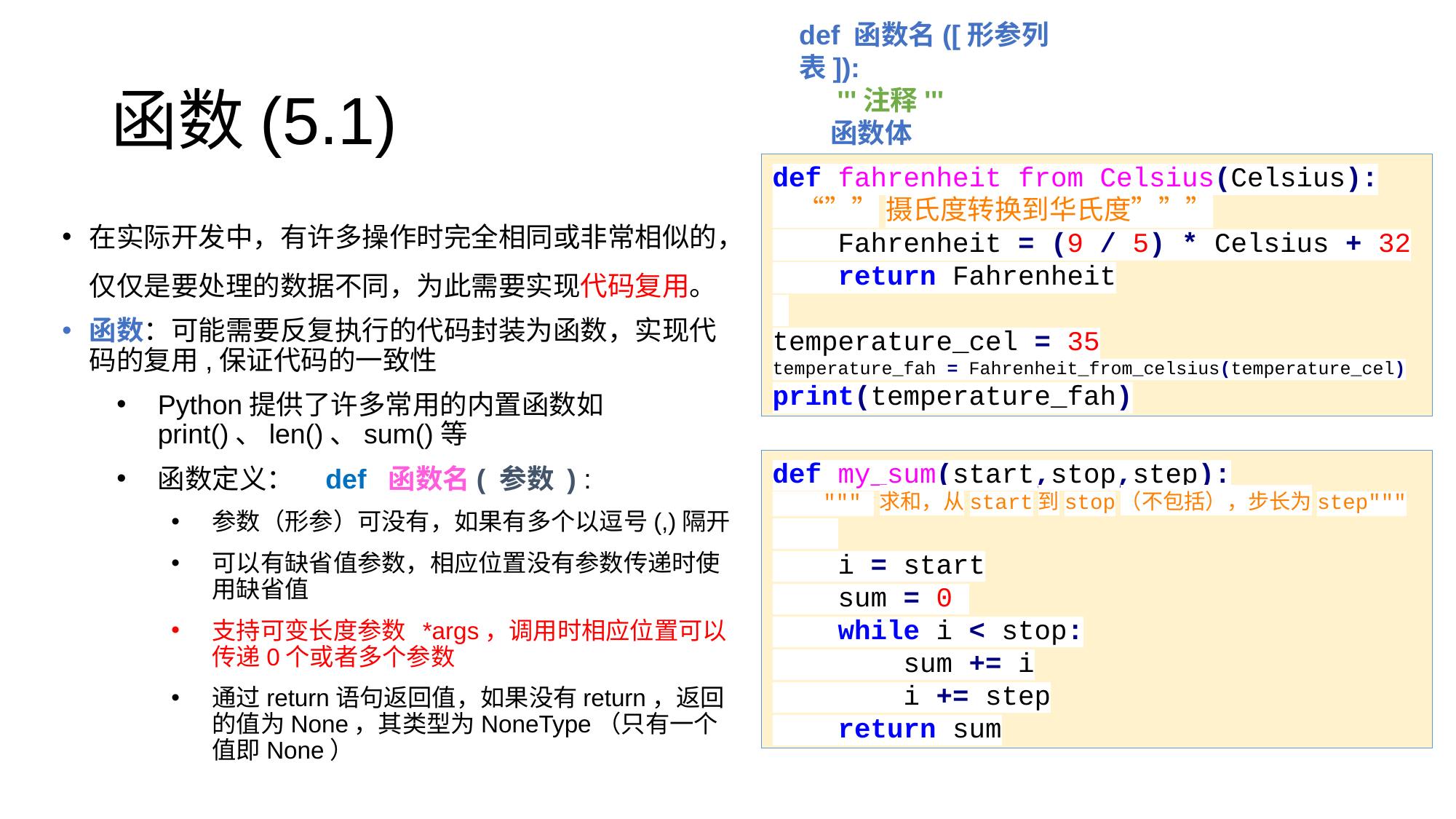

def 函数名([形参列表]):
     '''注释'''
    函数体
# 函数(5.1)
def fahrenheit_from_Celsius(Celsius):
    “””摄氏度转换到华氏度”””
    Fahrenheit = (9 / 5) * Celsius + 32
    return Fahrenheit

temperature_cel = 35
temperature_fah = Fahrenheit_from_celsius(temperature_cel)
print(temperature_fah)
在实际开发中，有许多操作时完全相同或非常相似的，仅仅是要处理的数据不同，为此需要实现代码复用。
函数：可能需要反复执行的代码封装为函数，实现代码的复用,保证代码的一致性
Python提供了许多常用的内置函数如print()、len()、sum()等
函数定义：    def  函数名( 参数 ) :
参数（形参）可没有，如果有多个以逗号(,)隔开
可以有缺省值参数，相应位置没有参数传递时使用缺省值
支持可变长度参数  *args，调用时相应位置可以传递0个或者多个参数
通过return语句返回值，如果没有return，返回的值为None，其类型为NoneType（只有一个值即None）

def my_sum(start,stop,step):
    """ 求和，从start到stop（不包括），步长为step"""

    i = start
    sum = 0
    while i < stop:
        sum += i
        i += step
    return sum